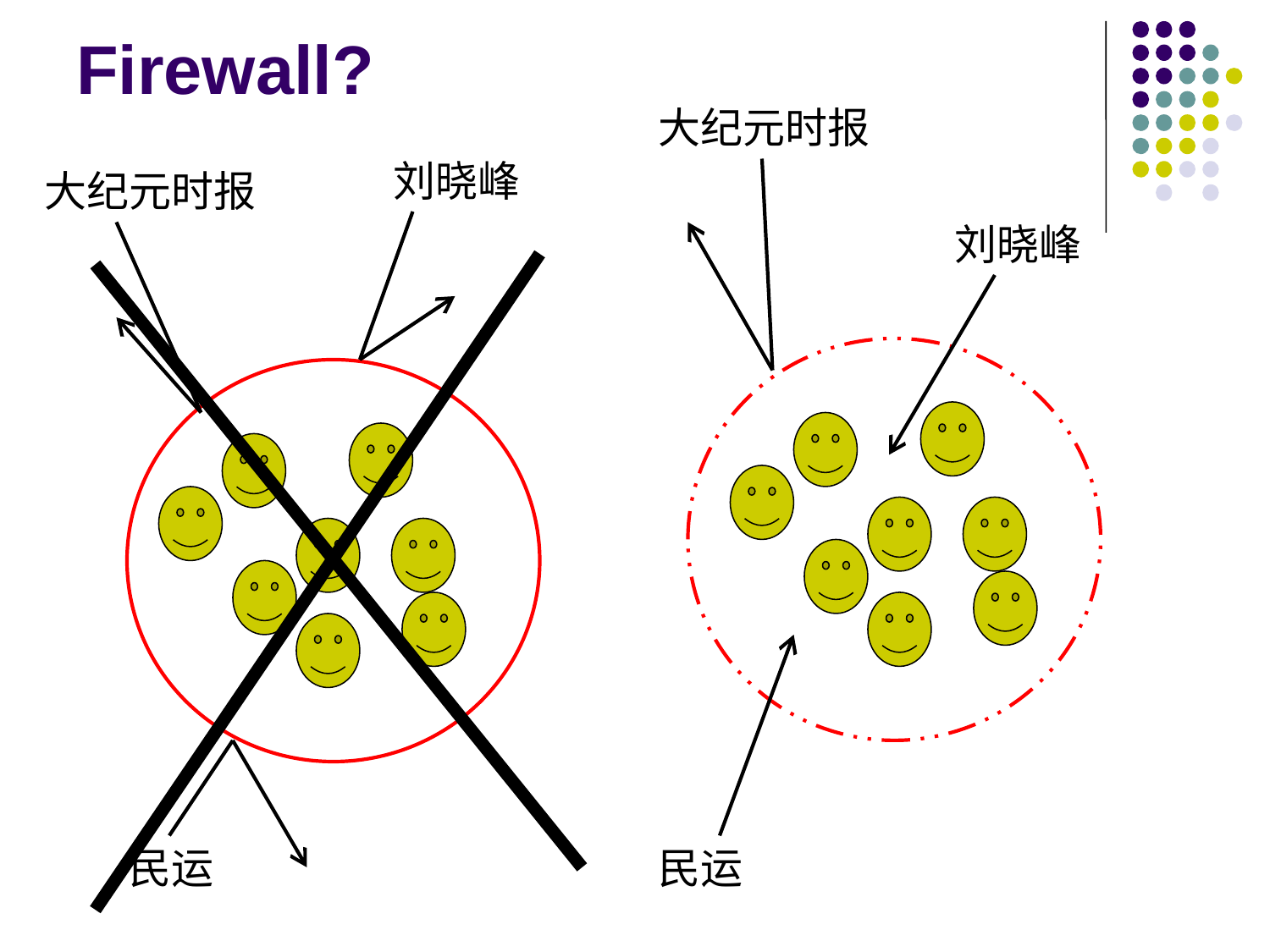

Firewall?
大纪元时报
刘晓峰
大纪元时报

刘晓峰

民运
民运